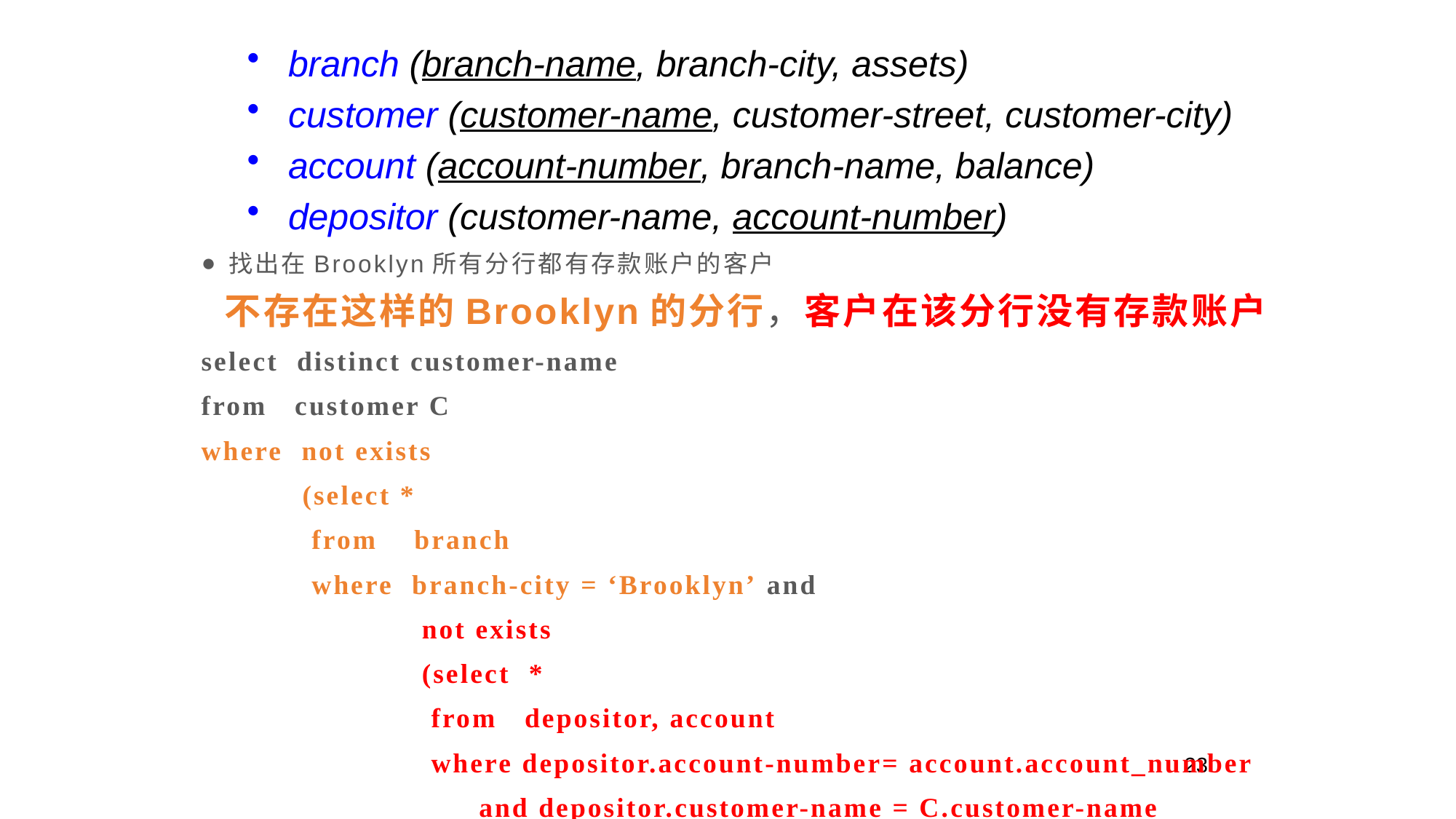

branch (branch-name, branch-city, assets)
customer (customer-name, customer-street, customer-city)
account (account-number, branch-name, balance)
depositor (customer-name, account-number)
找出在Brooklyn所有分行都有存款账户的客户
  不存在这样的Brooklyn的分行，客户在该分行没有存款账户
select  distinct customer-name
from   customer C
where  not exists
           (select *
            from    branch
            where  branch-city = ‘Brooklyn’ and
                        not exists
                        (select  *
                         from   depositor, account
                         where depositor.account-number= account.account_number
                            and depositor.customer-name = C.customer-name
			     and account.branch-name = branch.branch-name))
23